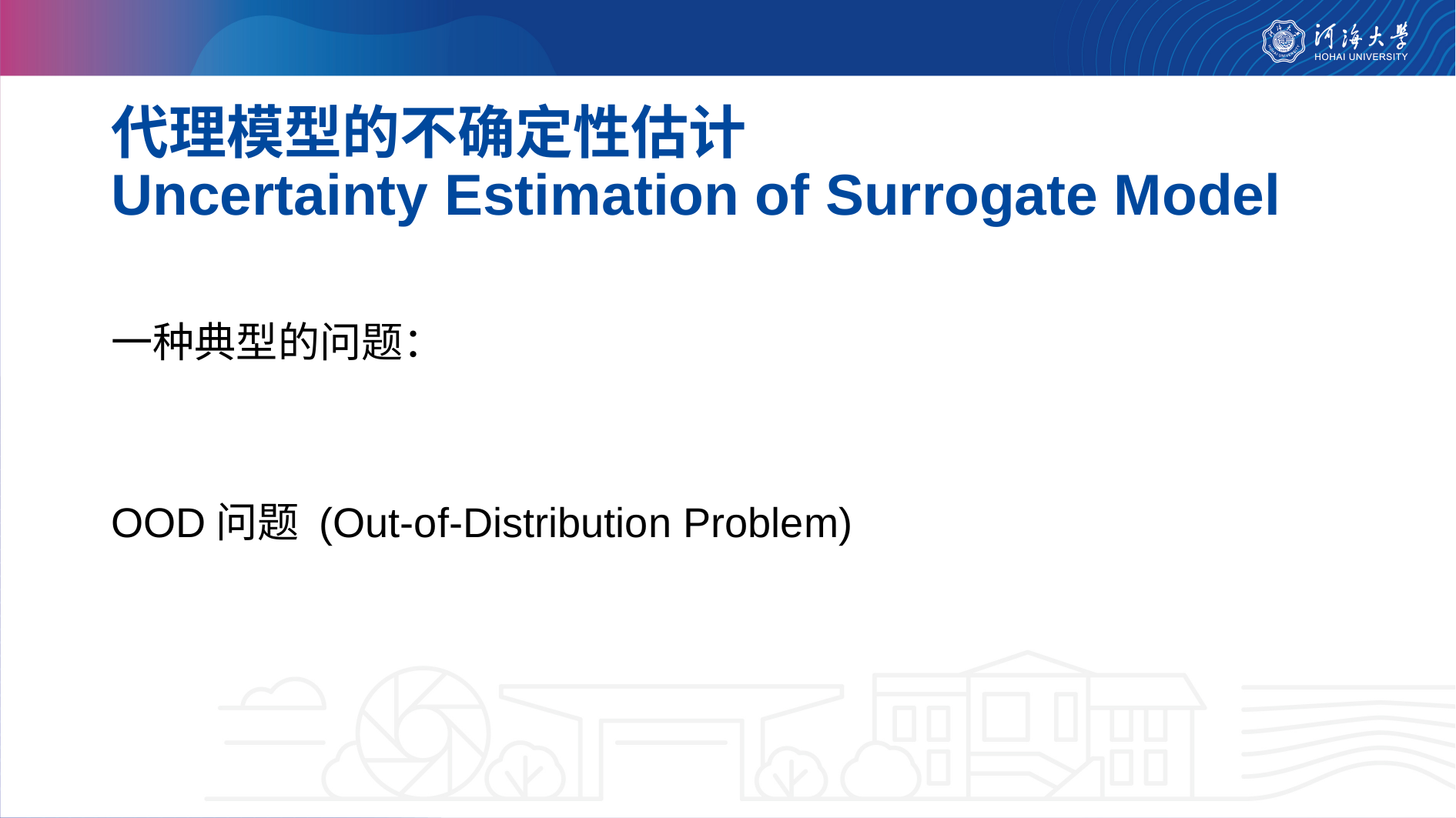

代理模型的不确定性估计
Uncertainty Estimation of Surrogate Model
一种典型的问题：

OOD问题 (Out-of-Distribution Problem)